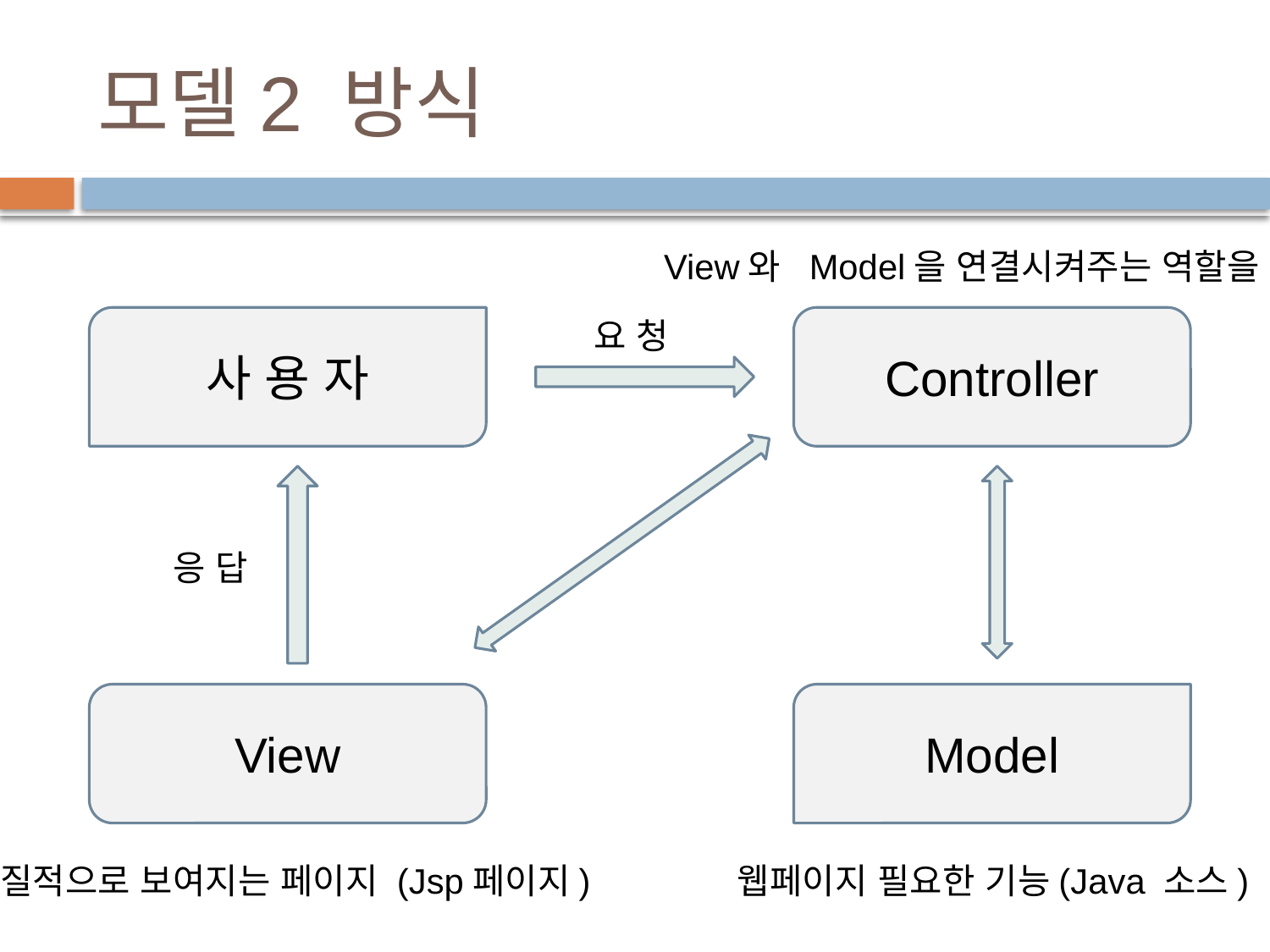

# 모델2 방식
View와  Model을 연결시켜주는 역할을 수행
사 용 자
요 청
Controller

응 답

View
Model
실질적으로 보여지는 페이지 (Jsp페이지)
웹페이지 필요한 기능(Java 소스)